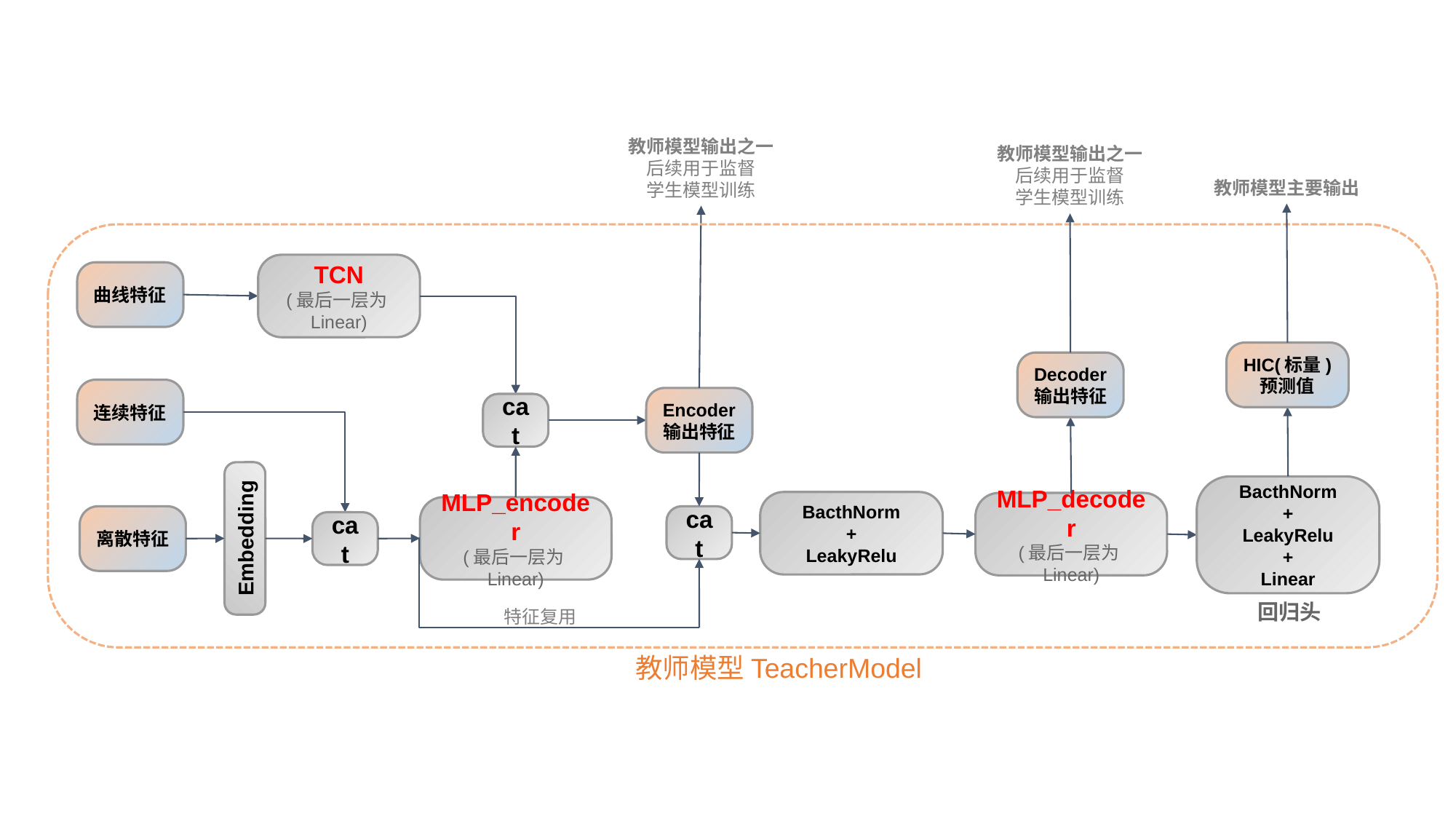

教师模型输出之一
后续用于监督
学生模型训练
教师模型输出之一
后续用于监督
学生模型训练
教师模型主要输出

TCN
(最后一层为Linear)
曲线特征
HIC(标量)
预测值
Decoder
输出特征
连续特征
Encoder
输出特征
cat
BacthNorm
+
LeakyRelu
+
Linear
BacthNorm
+
LeakyRelu
MLP_decoder
(最后一层为Linear)
MLP_encoder
(最后一层为Linear)
离散特征
cat
cat
Embedding
回归头
特征复用
教师模型TeacherModel